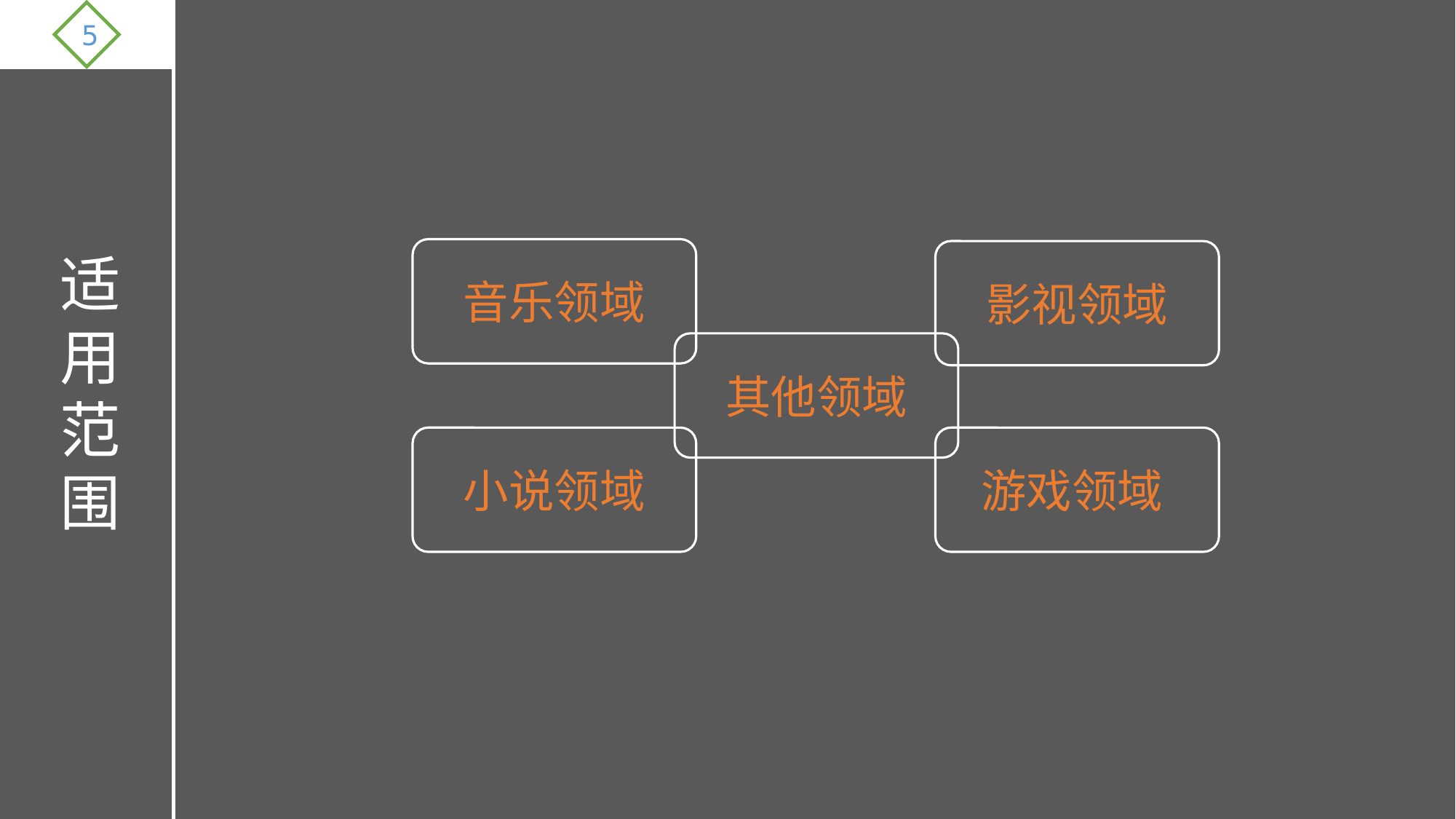

5
音乐领域
适用范围
影视领域
其他领域
小说领域
游戏领域